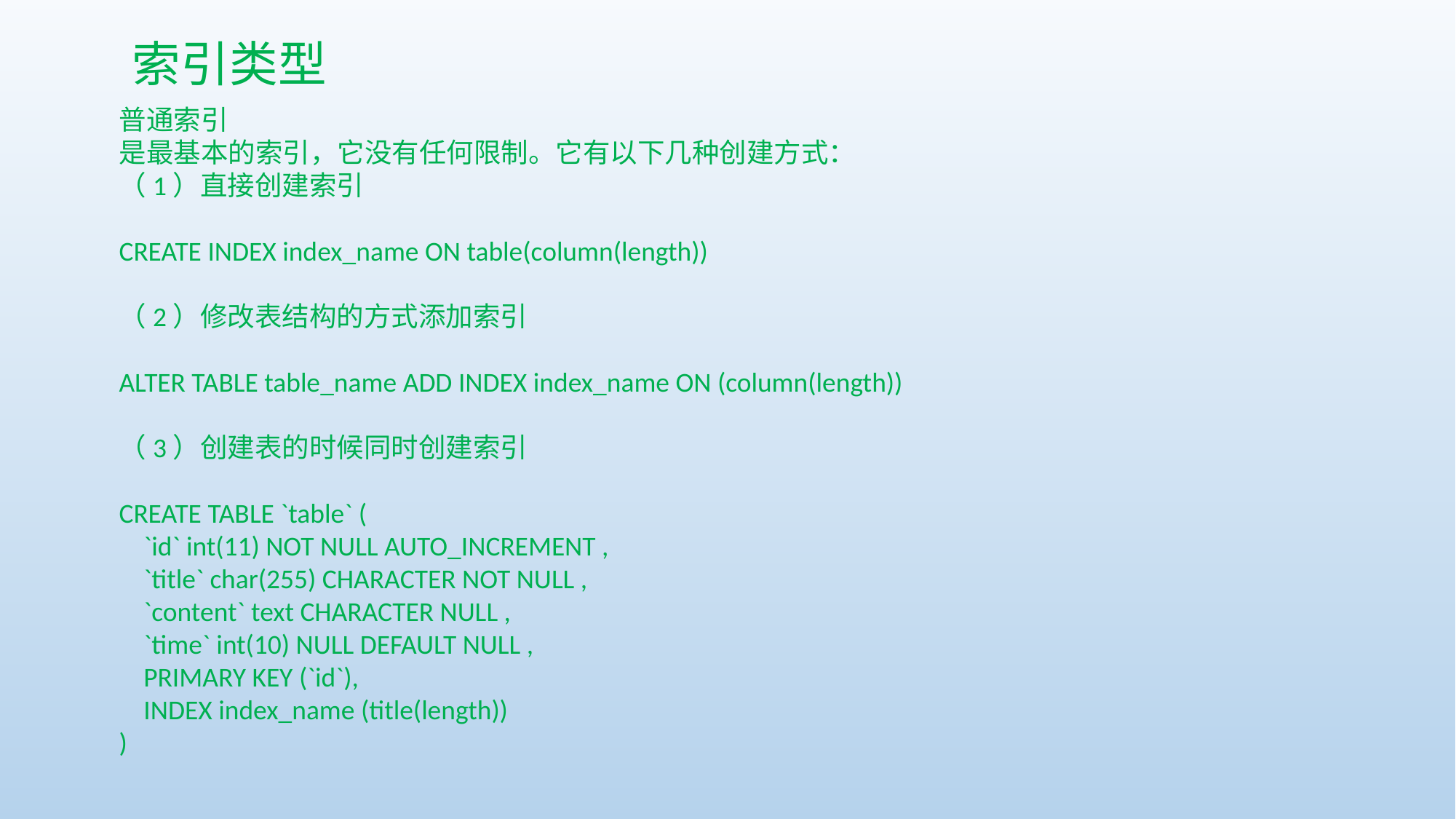

索引类型
普通索引
是最基本的索引，它没有任何限制。它有以下几种创建方式：
（1）直接创建索引

CREATE INDEX index_name ON table(column(length))

（2）修改表结构的方式添加索引

ALTER TABLE table_name ADD INDEX index_name ON (column(length))

（3）创建表的时候同时创建索引

CREATE TABLE `table` (
    `id` int(11) NOT NULL AUTO_INCREMENT ,
    `title` char(255) CHARACTER NOT NULL ,
    `content` text CHARACTER NULL ,
    `time` int(10) NULL DEFAULT NULL ,
    PRIMARY KEY (`id`),
    INDEX index_name (title(length))
)